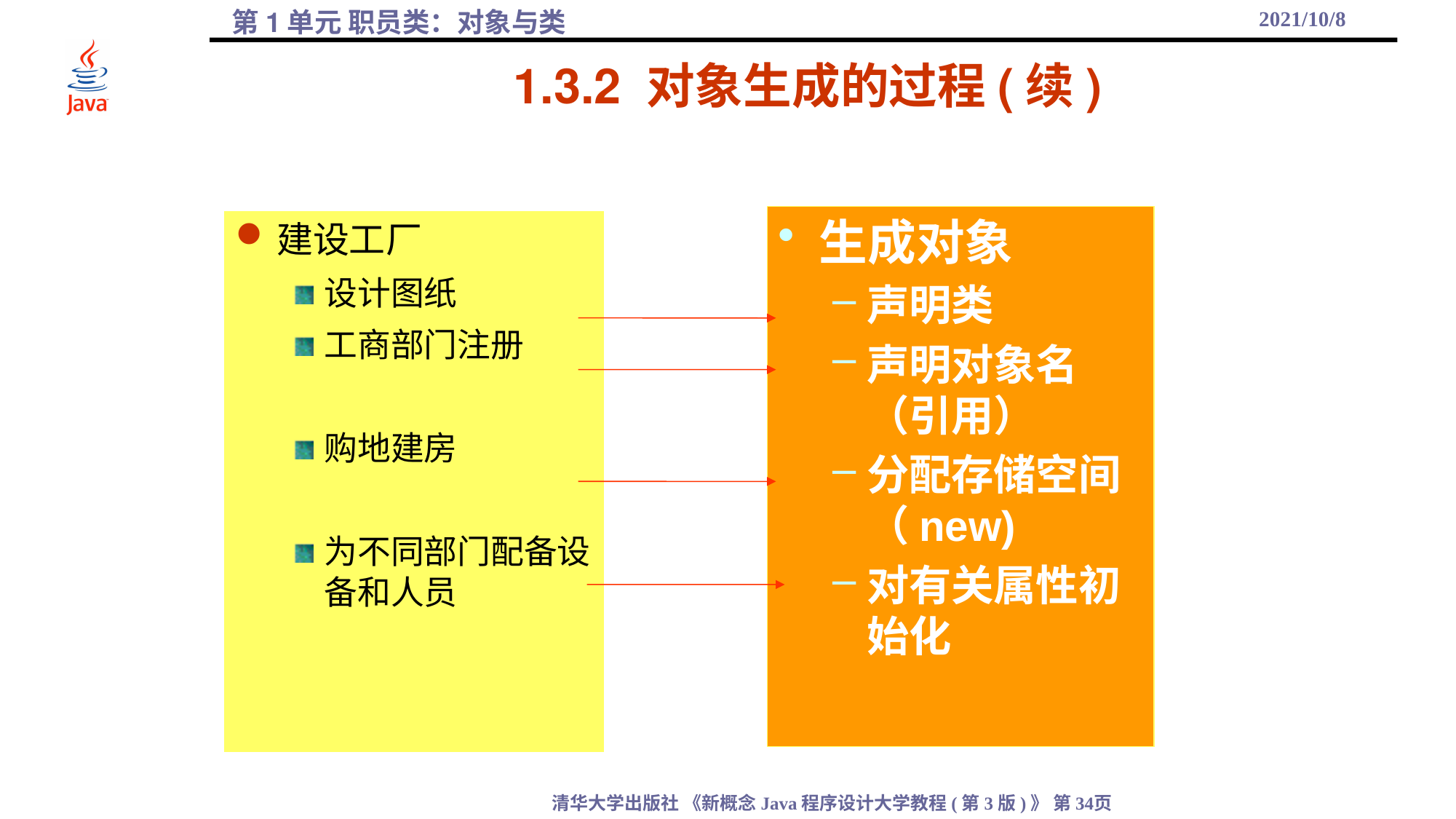

2021/10/8
# 1.3.2 对象生成的过程(续)
生成对象
声明类
声明对象名（引用）
分配存储空间（new)
对有关属性初始化
建设工厂
设计图纸
工商部门注册

购地建房

为不同部门配备设备和人员